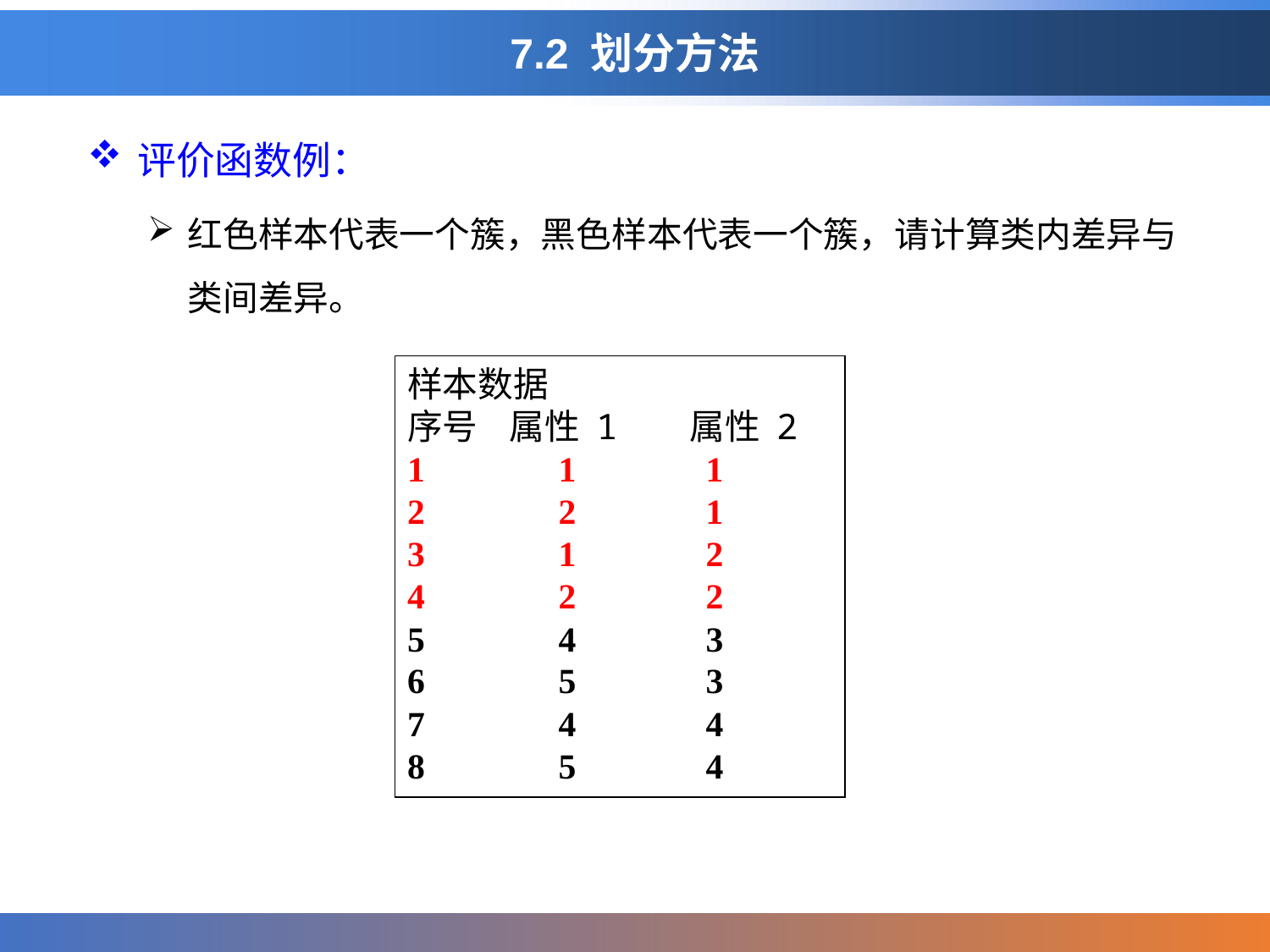

# 7.2 划分方法
评价函数例：
红色样本代表一个簇，黑色样本代表一个簇，请计算类内差异与类间差异。

样本数据
序号    属性 1   属性 2
1               1	     1
2               2	     1
3               1	     2
4               2	     2
5               4	     3
6               5	     3
7               4	     4
8               5	     4